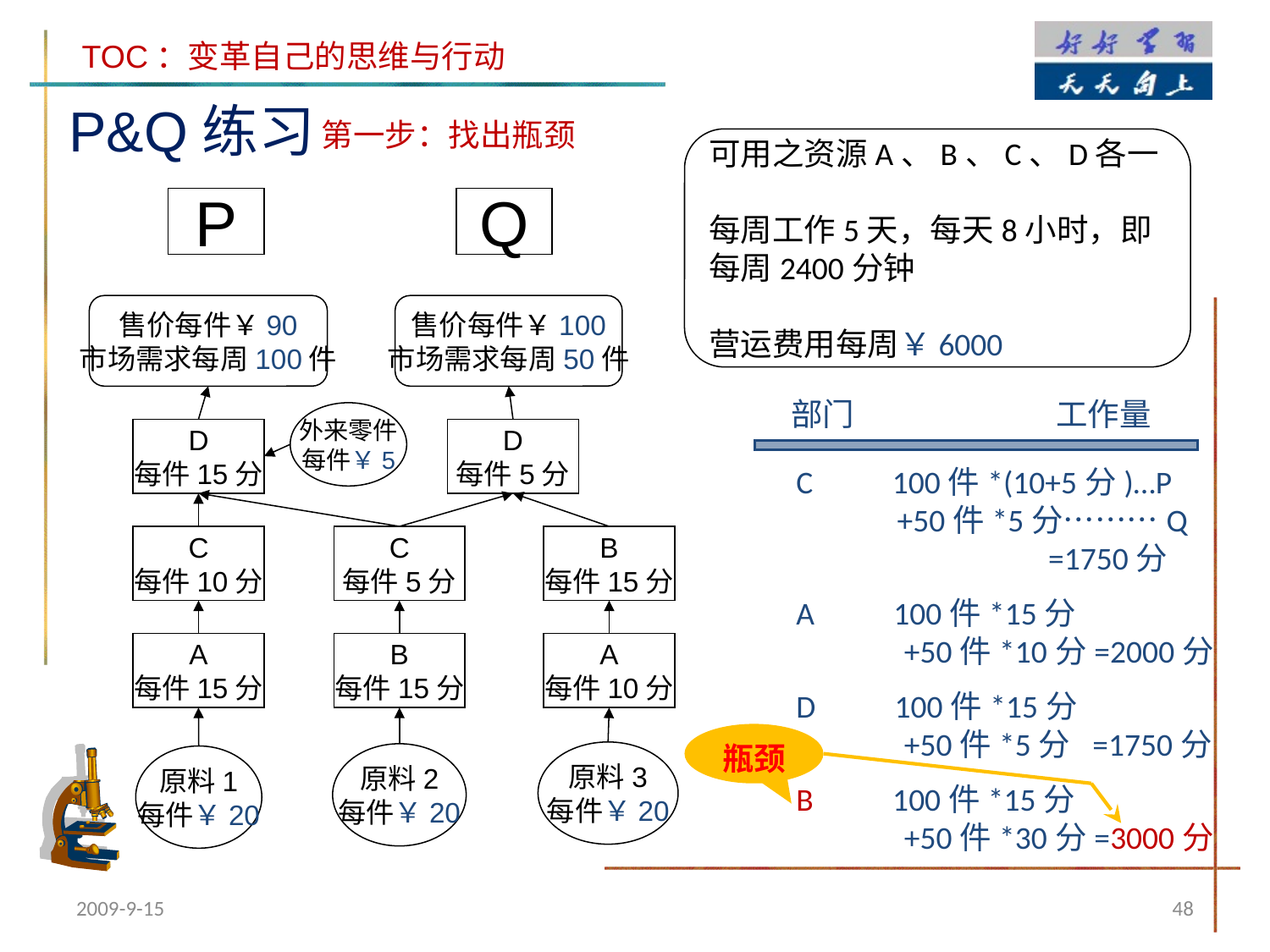

P&Q练习
第一步：找出瓶颈
可用之资源A、B、C、D各一

每周工作5天，每天8小时，即每周2400分钟

营运费用每周￥6000
P
Q
售价每件￥90
市场需求每周100件
售价每件￥100
市场需求每周50件
外来零件
每件￥5
D
每件15分
D
每件5分
C
每件10分
C
每件5分
B
每件15分
A
每件15分
B
每件15分
A
每件10分
原料3
每件￥20
原料2
每件￥20
原料1
每件￥20
部门                            工作量

C           100件*(10+5分)…P
              +50件*5分………Q
                                   =1750分

A           100件*15分
               +50件*10分=2000分

D           100件*15分
               +50件*5分  =1750分

B           100件*15分
               +50件*30分=3000分
瓶颈
2009-9-15
48